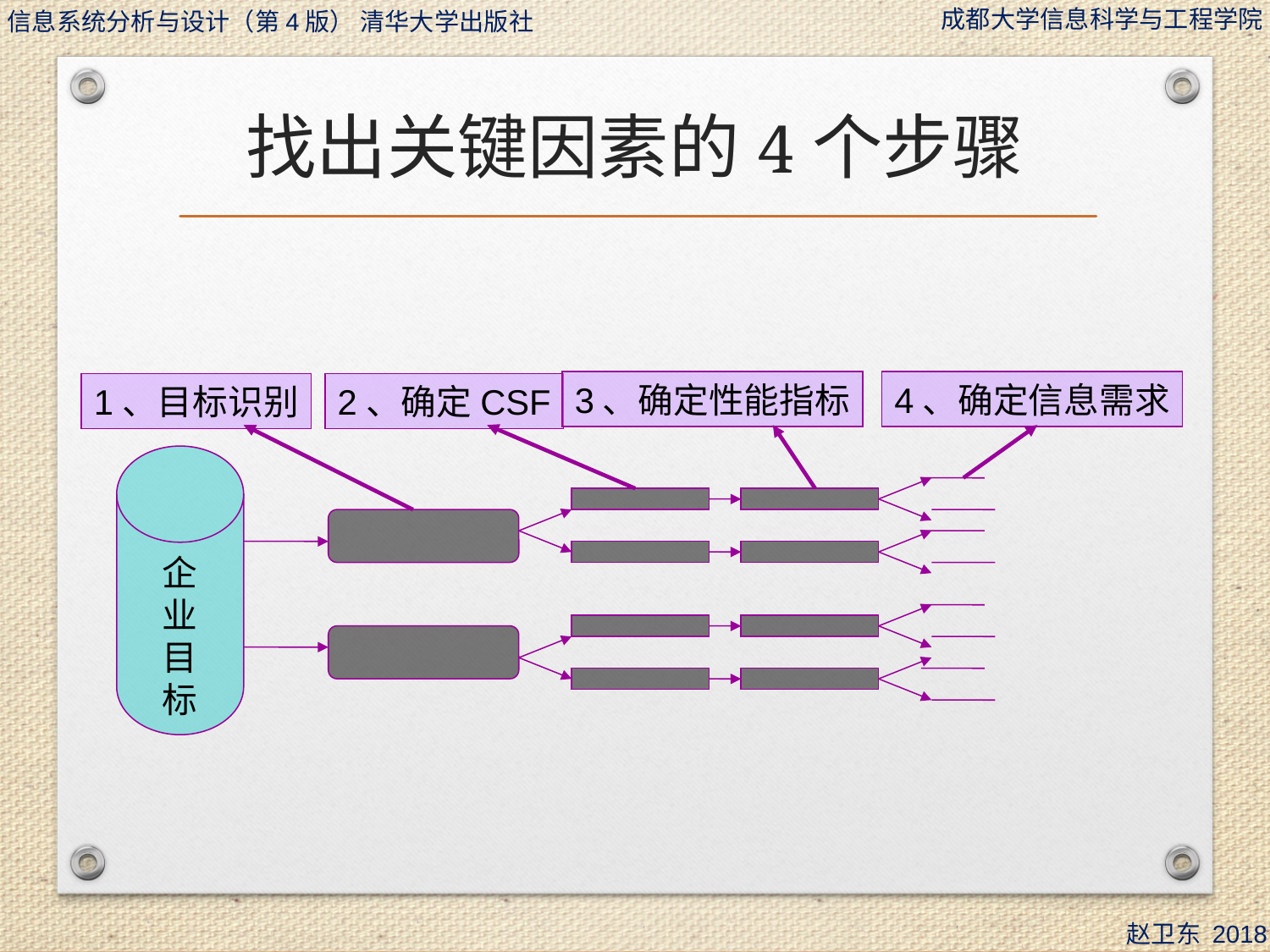

# 找出关键因素的4个步骤
3、确定性能指标
4、确定信息需求
1、目标识别
2、确定CSF

企
业
目
标